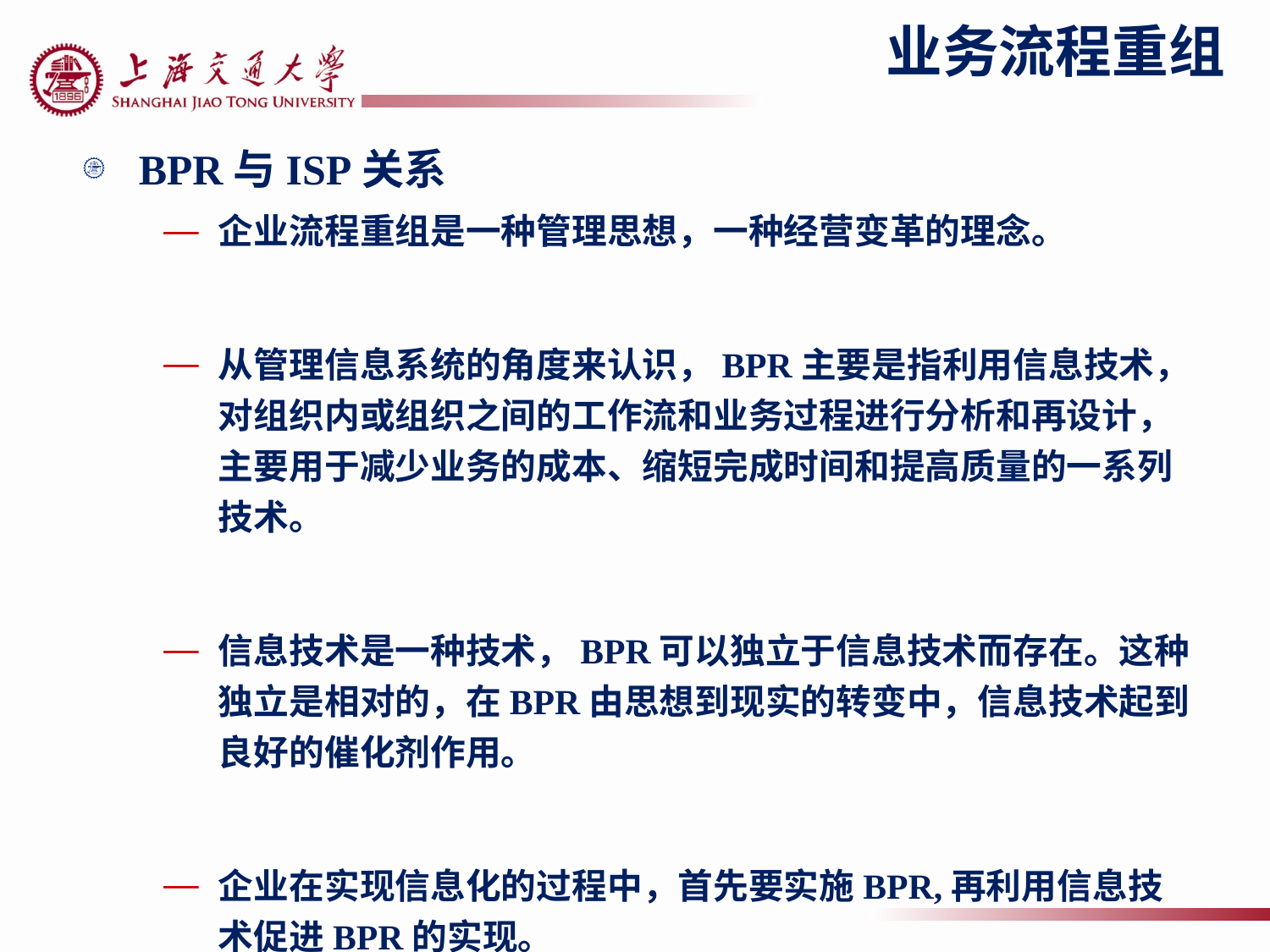

# 业务流程重组
BPR与ISP关系
企业流程重组是一种管理思想，一种经营变革的理念。

从管理信息系统的角度来认识，BPR主要是指利用信息技术，对组织内或组织之间的工作流和业务过程进行分析和再设计，主要用于减少业务的成本、缩短完成时间和提高质量的一系列技术。

信息技术是一种技术，BPR可以独立于信息技术而存在。这种独立是相对的，在BPR由思想到现实的转变中，信息技术起到良好的催化剂作用。

企业在实现信息化的过程中，首先要实施BPR,再利用信息技术促进BPR的实现。
112